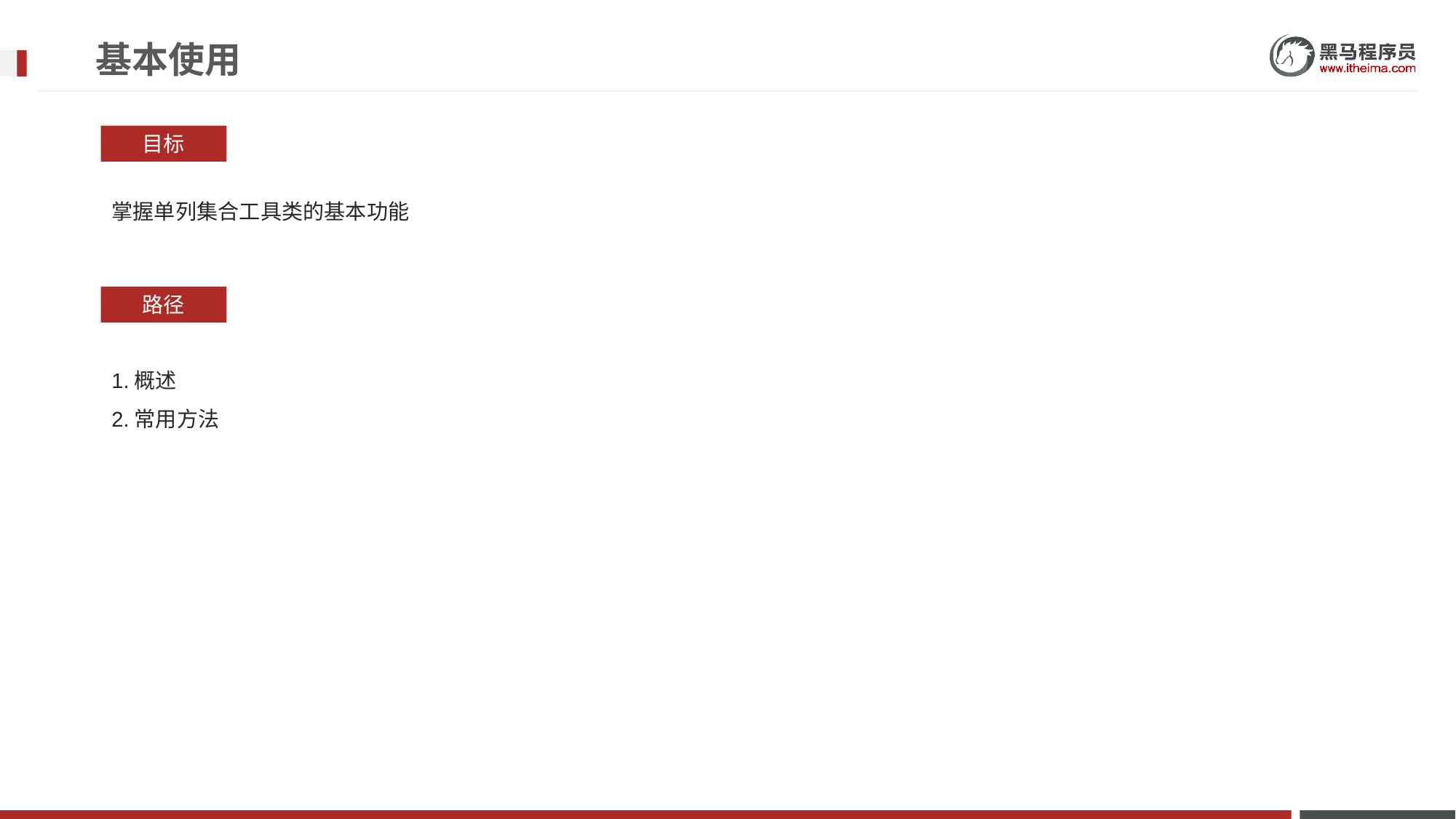

# 基本使用
目标
掌握单列集合工具类的基本功能
路径
1.概述
2.常用方法